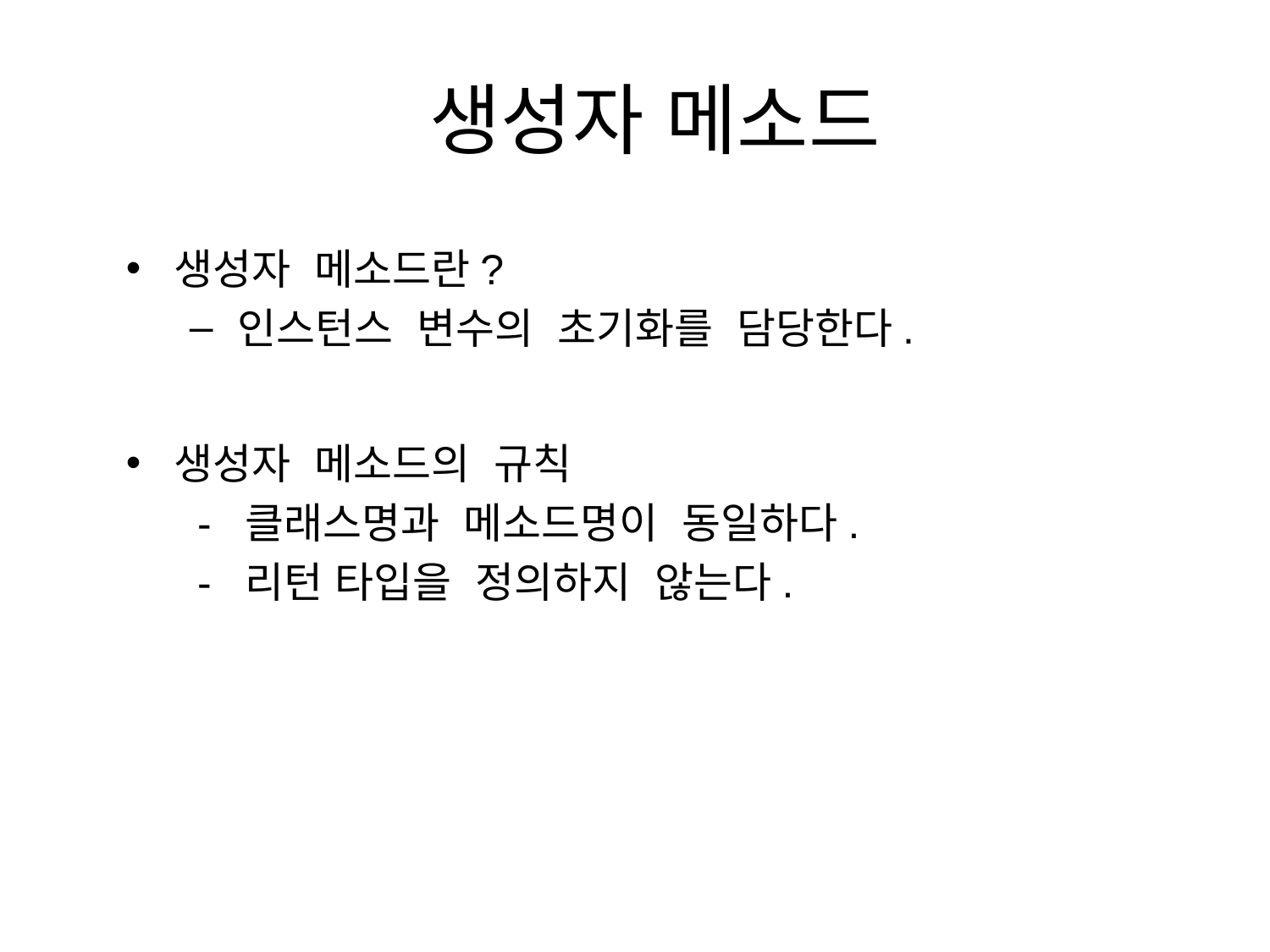

# 생성자 메소드
생성자  메소드란?
인스턴스  변수의  초기화를  담당한다.

생성자  메소드의  규칙
      -  클래스명과  메소드명이  동일하다.
      -  리턴 타입을  정의하지  않는다.